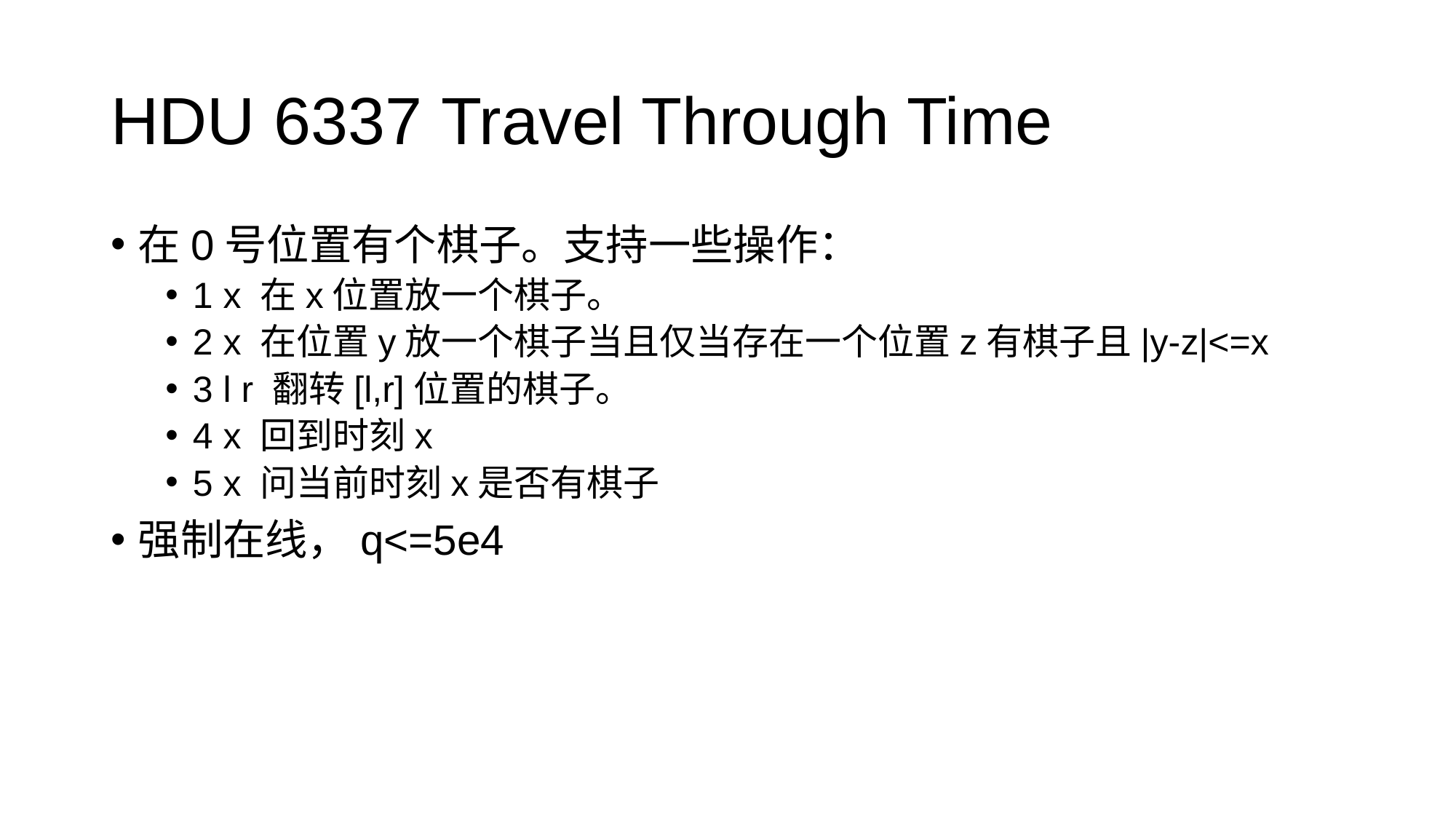

# HDU 6337 Travel Through Time
在0号位置有个棋子。支持一些操作：
1 x 在x位置放一个棋子。
2 x 在位置y放一个棋子当且仅当存在一个位置z有棋子且|y-z|<=x
3 l r 翻转[l,r]位置的棋子。
4 x 回到时刻x
5 x 问当前时刻x是否有棋子
强制在线，q<=5e4